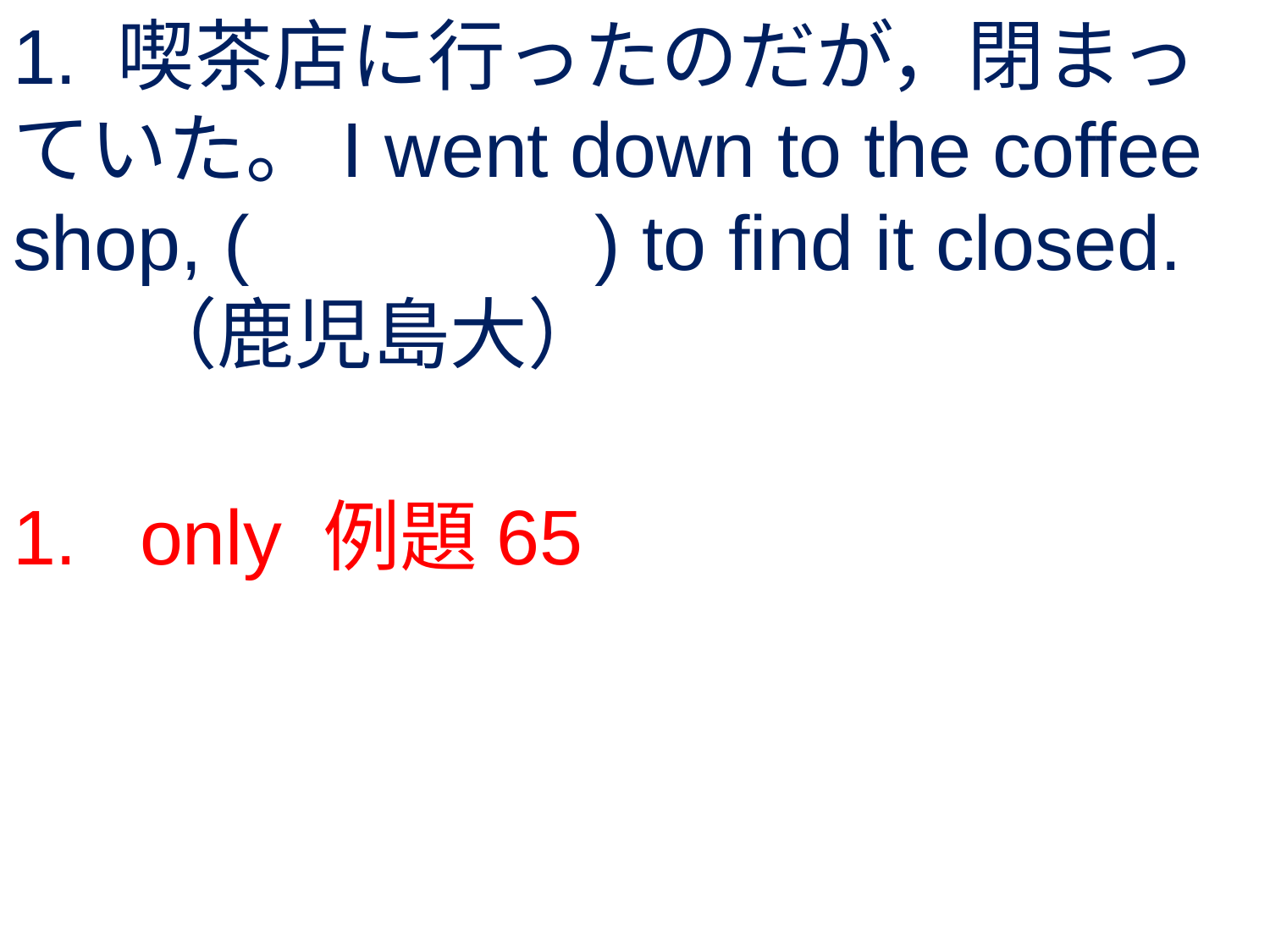

# 1. 喫茶店に行ったのだが，閉まっていた。I went down to the coffee shop, (                ) to find it closed.	（鹿児島大）
1.	only 例題65